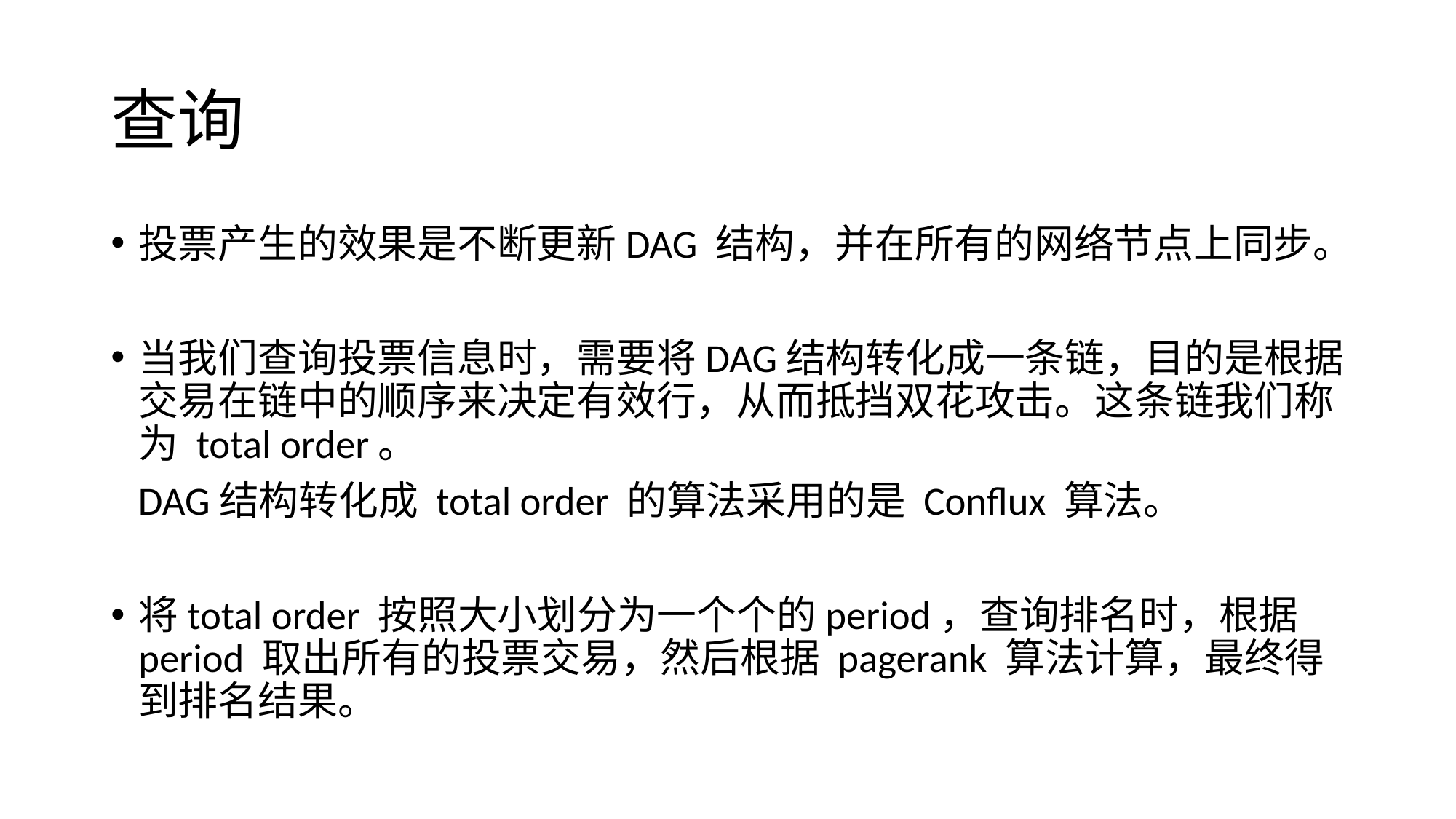

# 查询
投票产生的效果是不断更新DAG 结构，并在所有的网络节点上同步。

当我们查询投票信息时，需要将DAG结构转化成一条链，目的是根据交易在链中的顺序来决定有效行，从而抵挡双花攻击。这条链我们称为 total order。
   DAG结构转化成 total order 的算法采用的是 Conflux 算法。

将total order 按照大小划分为一个个的period，查询排名时，根据period 取出所有的投票交易，然后根据 pagerank 算法计算，最终得到排名结果。